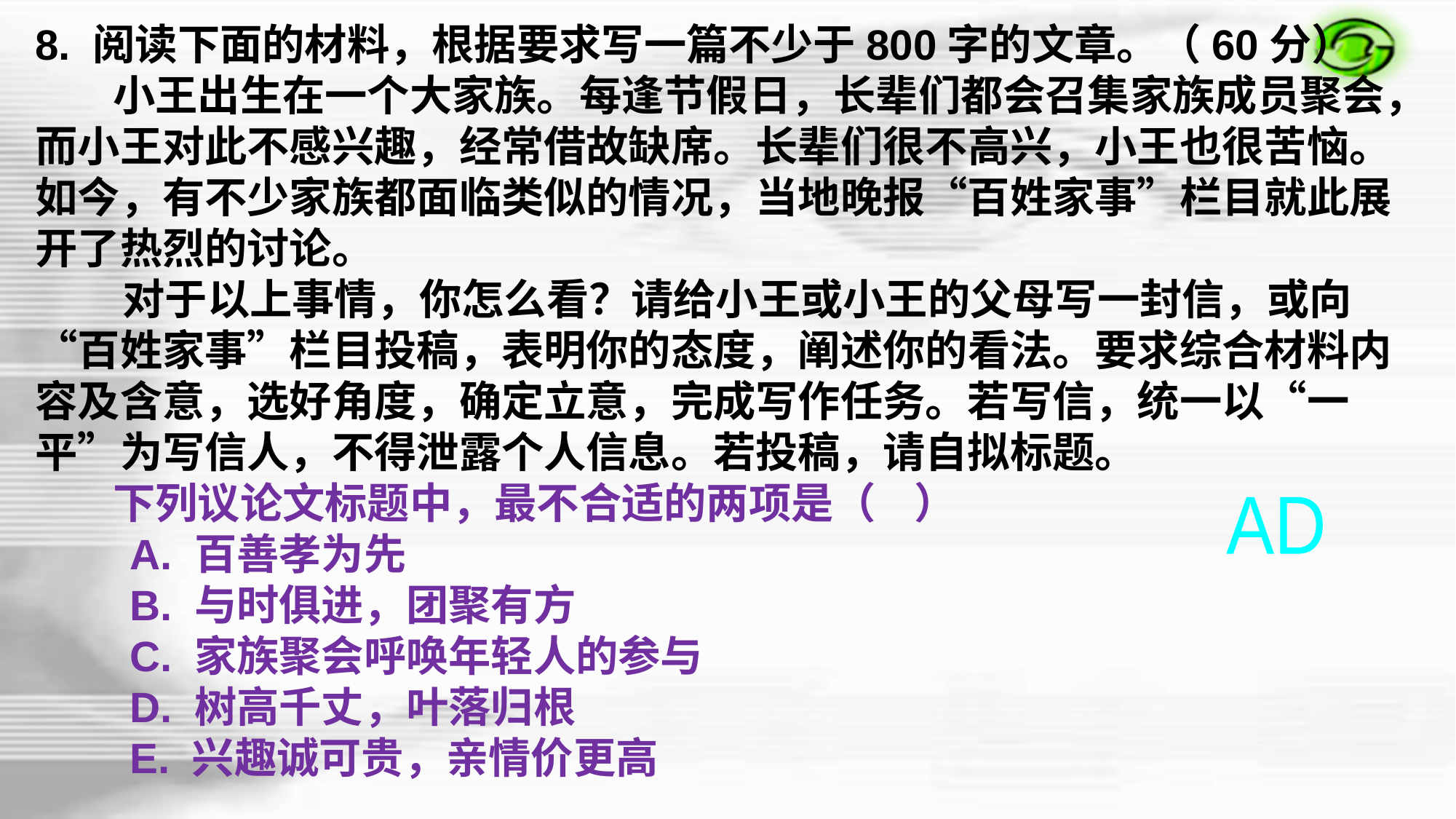

8. 阅读下面的材料，根据要求写一篇不少于800字的文章。（60分）
       小王出生在一个大家族。每逢节假日，长辈们都会召集家族成员聚会，而小王对此不感兴趣，经常借故缺席。长辈们很不高兴，小王也很苦恼。如今，有不少家族都面临类似的情况，当地晚报“百姓家事”栏目就此展开了热烈的讨论。
        对于以上事情，你怎么看？请给小王或小王的父母写一封信，或向“百姓家事”栏目投稿，表明你的态度，阐述你的看法。要求综合材料内容及含意，选好角度，确定立意，完成写作任务。若写信，统一以“一平”为写信人，不得泄露个人信息。若投稿，请自拟标题。
       下列议论文标题中，最不合适的两项是（    ）
        A. 百善孝为先
        B. 与时俱进，团聚有方
        C. 家族聚会呼唤年轻人的参与
        D. 树高千丈，叶落归根
        E. 兴趣诚可贵，亲情价更高
AD